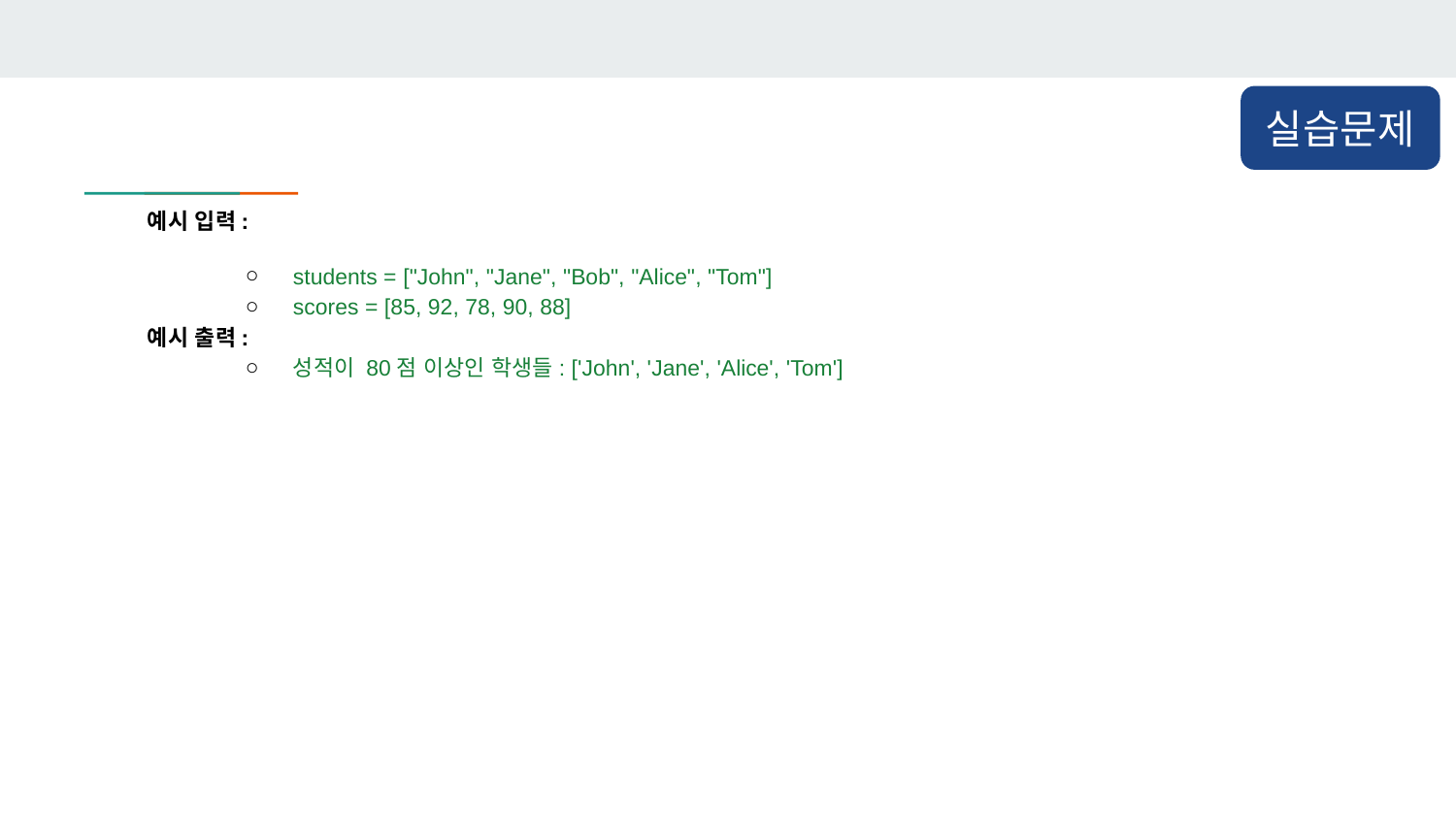

실습문제
예시 입력:
students = ["John", "Jane", "Bob", "Alice", "Tom"]
scores = [85, 92, 78, 90, 88]
예시 출력:
성적이 80점 이상인 학생들: ['John', 'Jane', 'Alice', 'Tom']

​